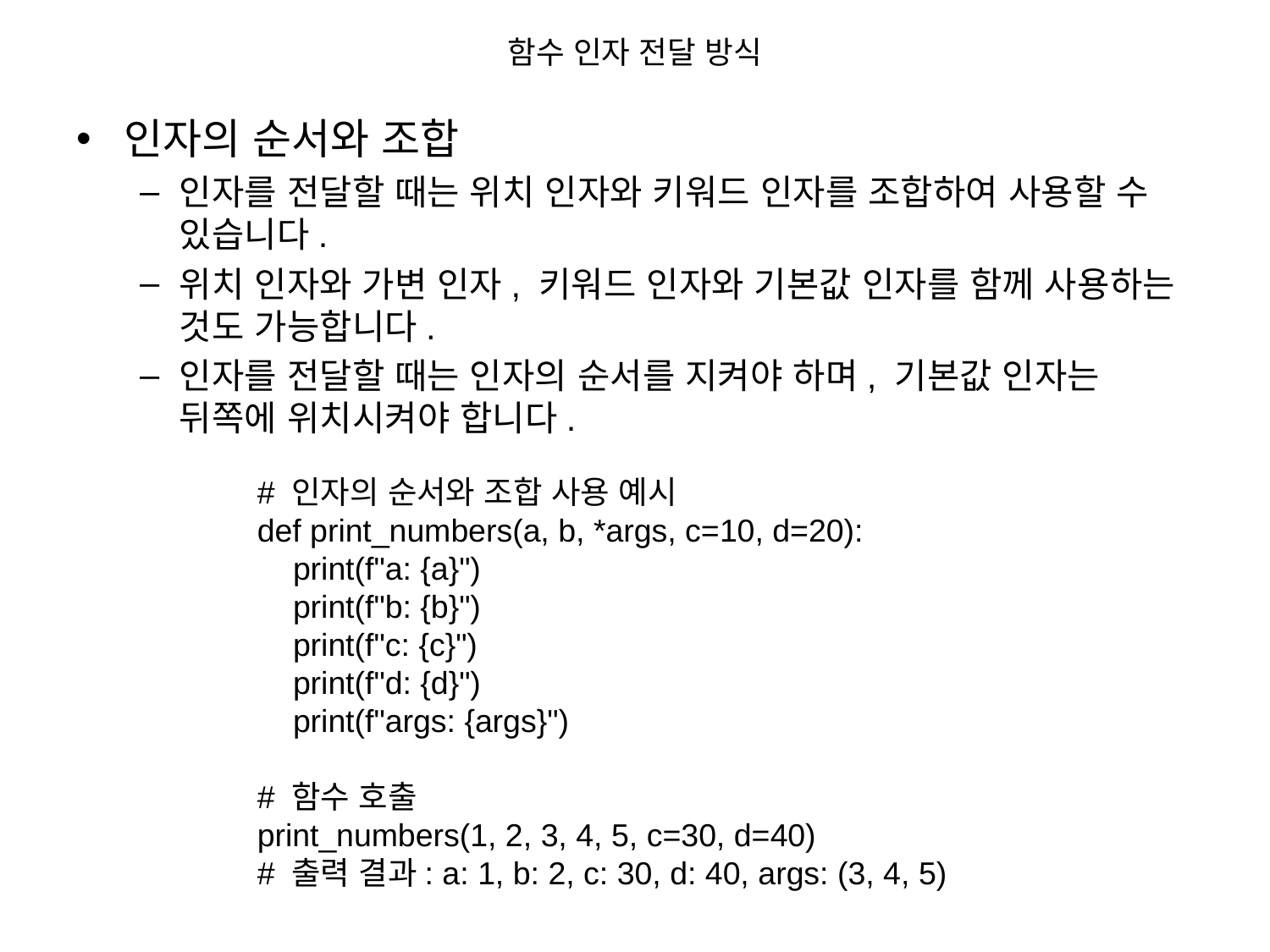

# 함수 인자 전달 방식
인자의 순서와 조합
인자를 전달할 때는 위치 인자와 키워드 인자를 조합하여 사용할 수 있습니다.
위치 인자와 가변 인자, 키워드 인자와 기본값 인자를 함께 사용하는 것도 가능합니다.
인자를 전달할 때는 인자의 순서를 지켜야 하며, 기본값 인자는 뒤쪽에 위치시켜야 합니다.
# 인자의 순서와 조합 사용 예시
def print_numbers(a, b, *args, c=10, d=20):
    print(f"a: {a}")
    print(f"b: {b}")
    print(f"c: {c}")
    print(f"d: {d}")
    print(f"args: {args}")

# 함수 호출
print_numbers(1, 2, 3, 4, 5, c=30, d=40)
# 출력 결과: a: 1, b: 2, c: 30, d: 40, args: (3, 4, 5)